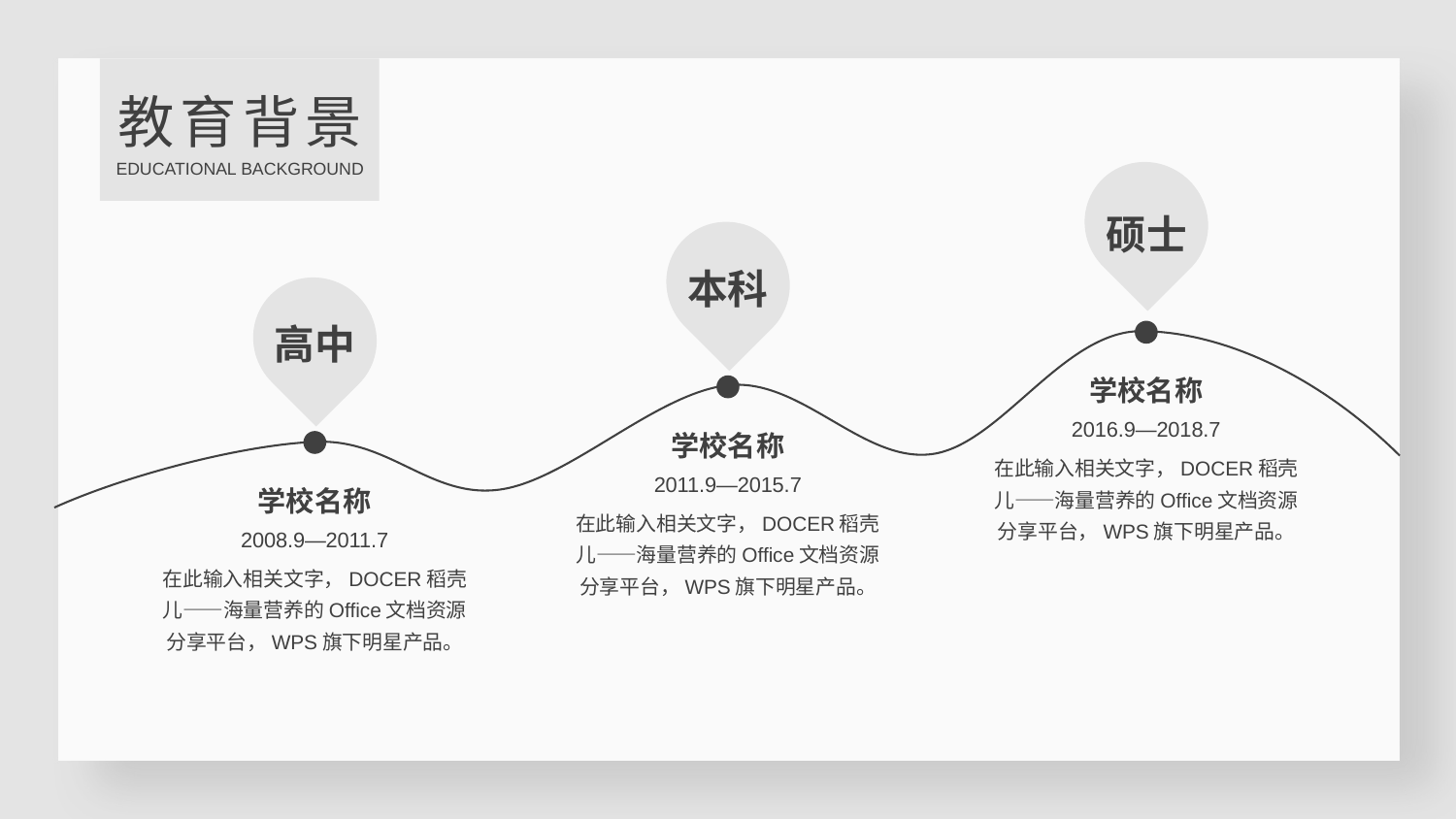

教育背景
EDUCATIONAL BACKGROUND

硕士

本科

高中

学校名称
2016.9—2018.7

学校名称
2011.9—2015.7

在此输入相关文字，DOCER稻壳儿——海量营养的Office文档资源分享平台，WPS旗下明星产品。
学校名称
2008.9—2011.7
在此输入相关文字，DOCER稻壳儿——海量营养的Office文档资源分享平台，WPS旗下明星产品。
在此输入相关文字，DOCER稻壳儿——海量营养的Office文档资源分享平台，WPS旗下明星产品。